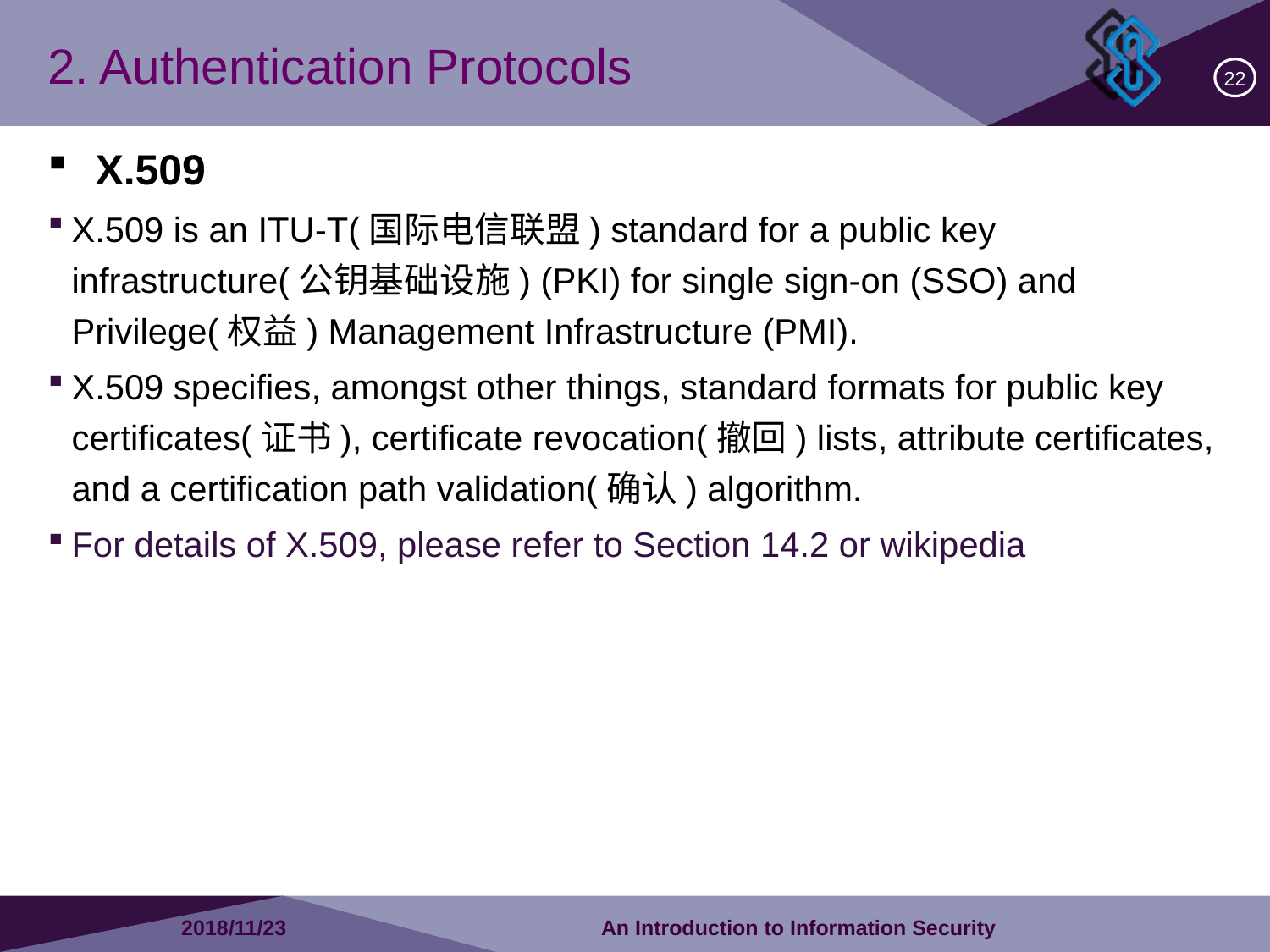

2. Authentication Protocols
X.509
X.509 is an ITU-T(国际电信联盟) standard for a public key infrastructure(公钥基础设施) (PKI) for single sign-on (SSO) and Privilege(权益) Management Infrastructure (PMI).
X.509 specifies, amongst other things, standard formats for public key certificates(证书), certificate revocation(撤回) lists, attribute certificates, and a certification path validation(确认) algorithm.
For details of X.509, please refer to Section 14.2 or wikipedia
22
2018/11/23
An Introduction to Information Security